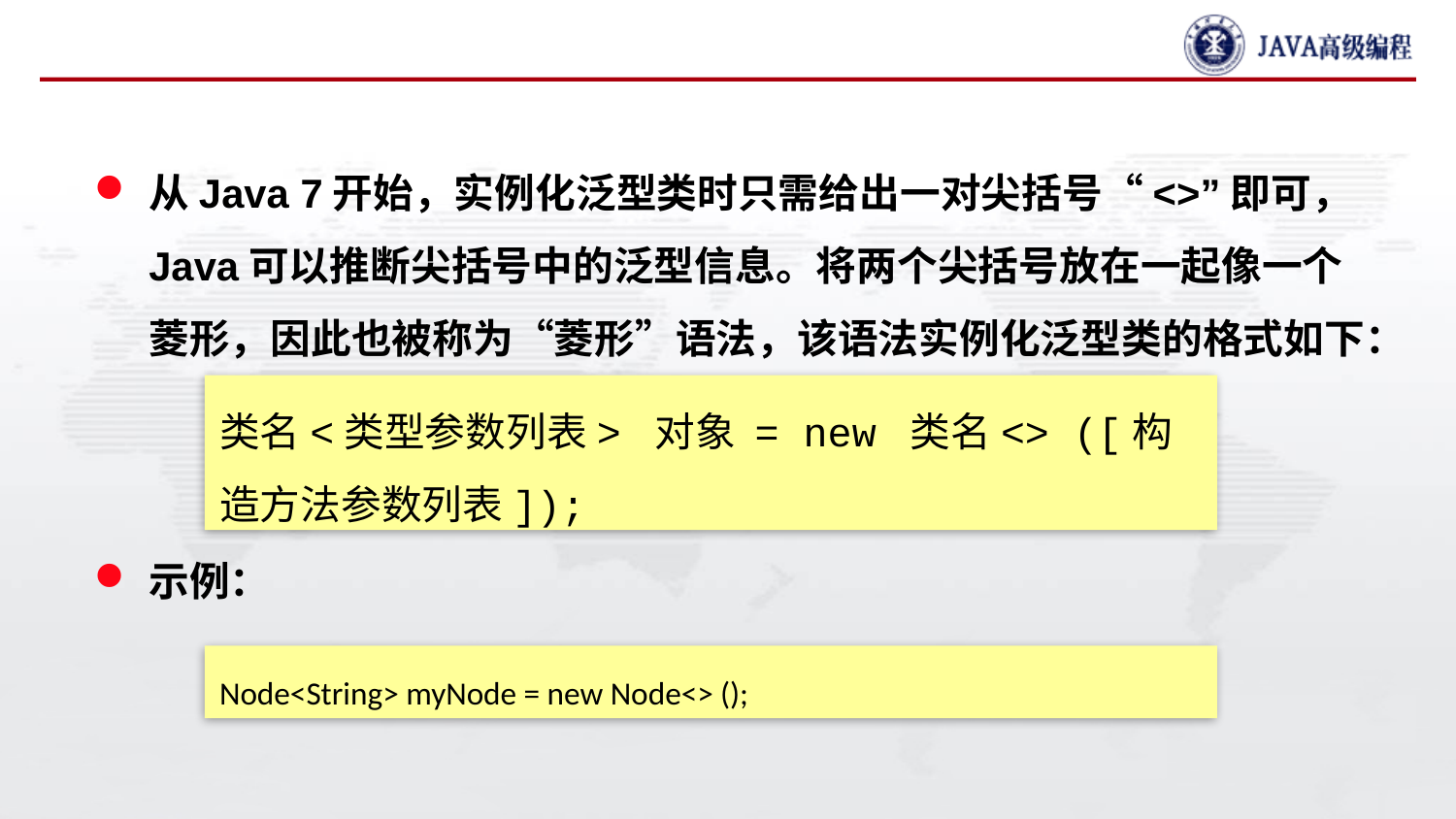

#
从Java 7开始，实例化泛型类时只需给出一对尖括号“<>”即可，Java可以推断尖括号中的泛型信息。将两个尖括号放在一起像一个菱形，因此也被称为“菱形”语法，该语法实例化泛型类的格式如下：

示例：

类名<类型参数列表> 对象 = new 类名<> ([构造方法参数列表]);
Node<String> myNode = new Node<> ();